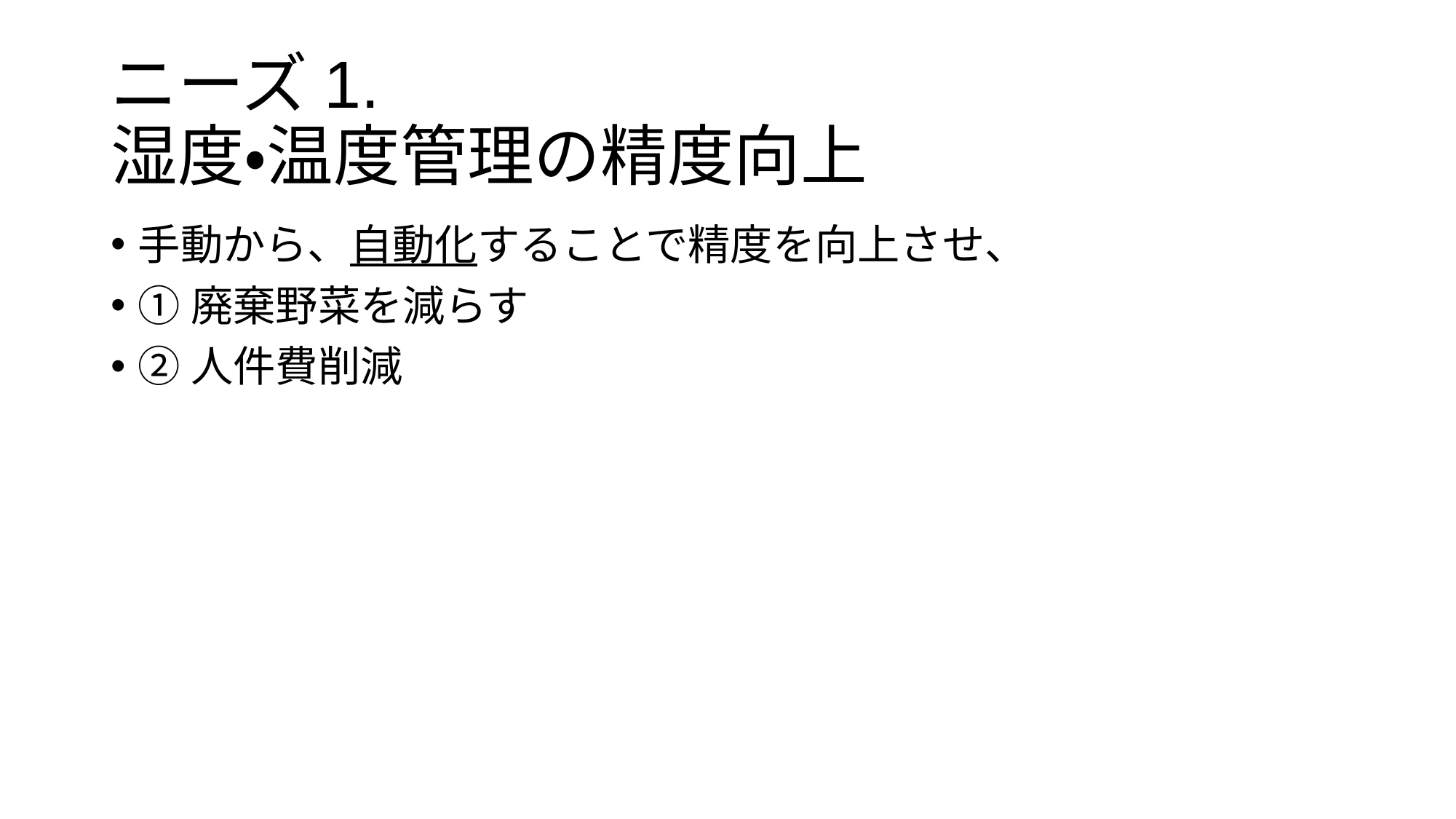

# ニーズ1. 湿度・温度管理の精度向上
手動から、自動化することで精度を向上させ、
①廃棄野菜を減らす
②人件費削減